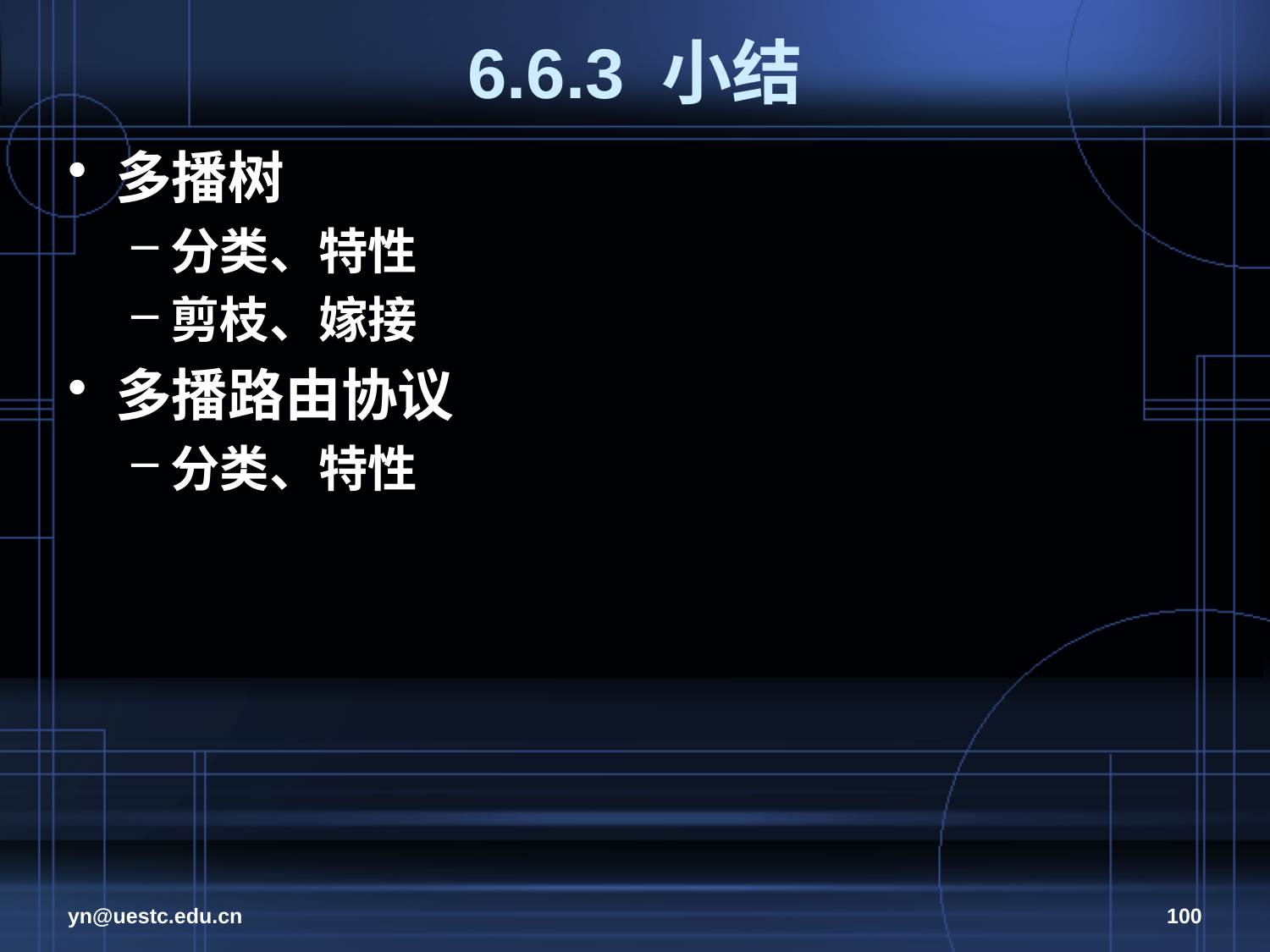

# 6.6.3 小结
多播树
分类、特性
剪枝、嫁接
多播路由协议
分类、特性
yn@uestc.edu.cn
100